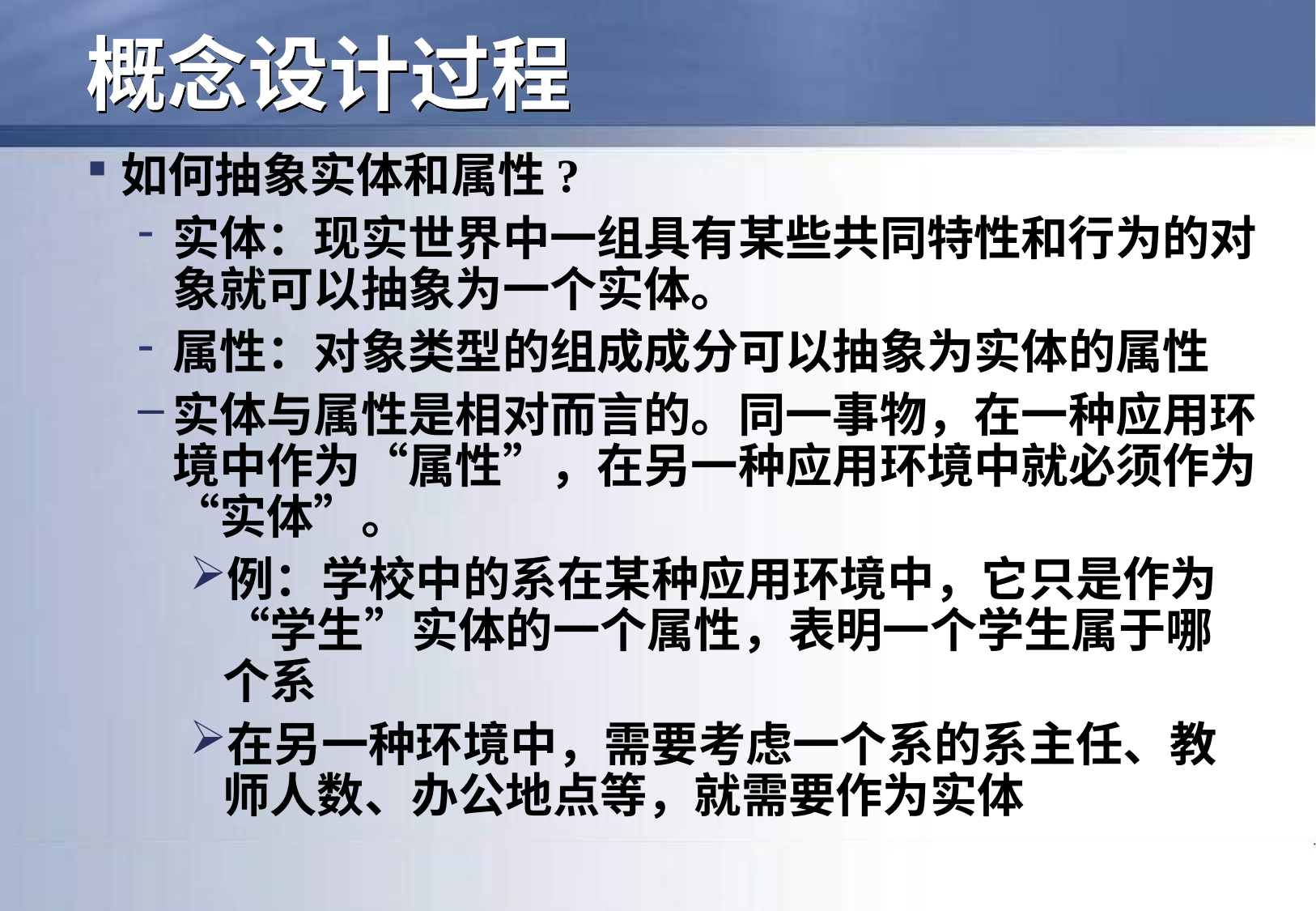

# 概念设计过程
如何抽象实体和属性?
实体：现实世界中一组具有某些共同特性和行为的对象就可以抽象为一个实体。
属性：对象类型的组成成分可以抽象为实体的属性
实体与属性是相对而言的。同一事物，在一种应用环境中作为“属性”，在另一种应用环境中就必须作为“实体”。
例：学校中的系在某种应用环境中，它只是作为“学生”实体的一个属性，表明一个学生属于哪个系
在另一种环境中，需要考虑一个系的系主任、教师人数、办公地点等，就需要作为实体
29